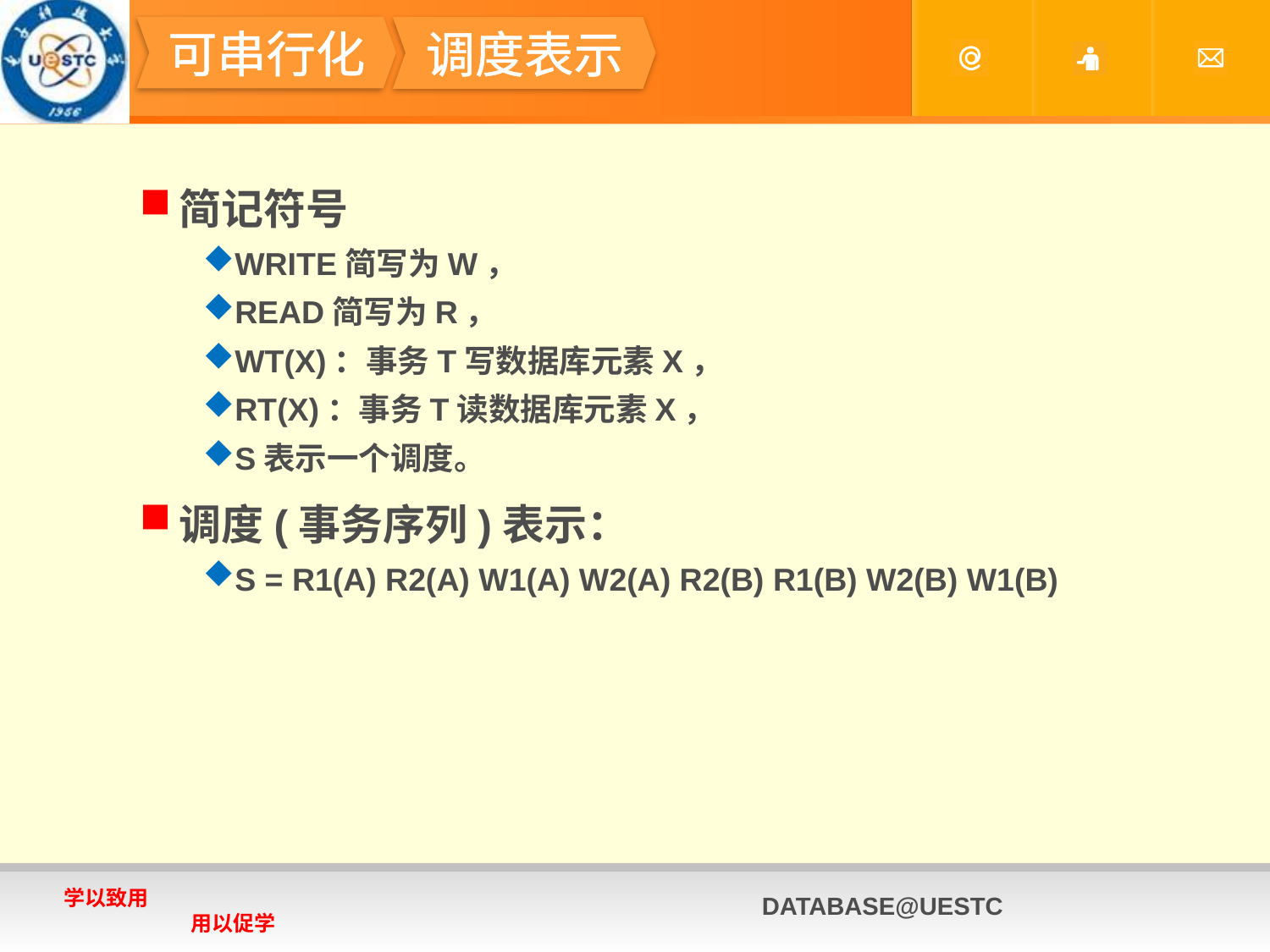

#
可串行化
调度表示
简记符号
WRITE简写为W，
READ简写为R，
WT(X)：事务T写数据库元素X，
RT(X)：事务T读数据库元素X，
S表示一个调度。
调度(事务序列)表示：
S = R1(A) R2(A) W1(A) W2(A) R2(B) R1(B) W2(B) W1(B)